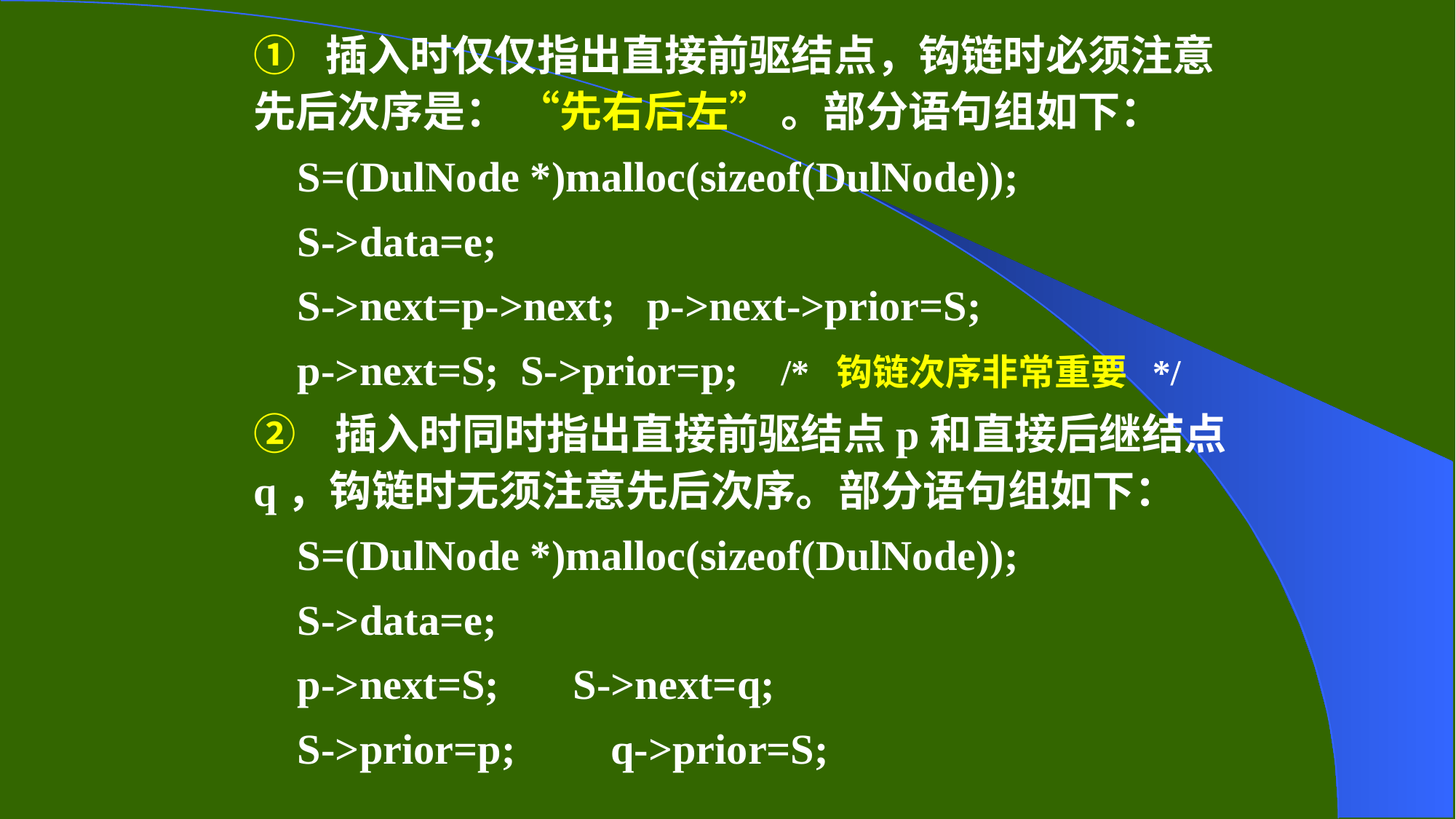

①  插入时仅仅指出直接前驱结点，钩链时必须注意先后次序是： “先右后左” 。部分语句组如下：
S=(DulNode *)malloc(sizeof(DulNode));
S->data=e;
S->next=p->next;   p->next->prior=S;
p->next=S;  S->prior=p;    /*  钩链次序非常重要  */
②   插入时同时指出直接前驱结点p和直接后继结点q，钩链时无须注意先后次序。部分语句组如下：
S=(DulNode *)malloc(sizeof(DulNode));
S->data=e;
p->next=S;       S->next=q;
S->prior=p;         q->prior=S;